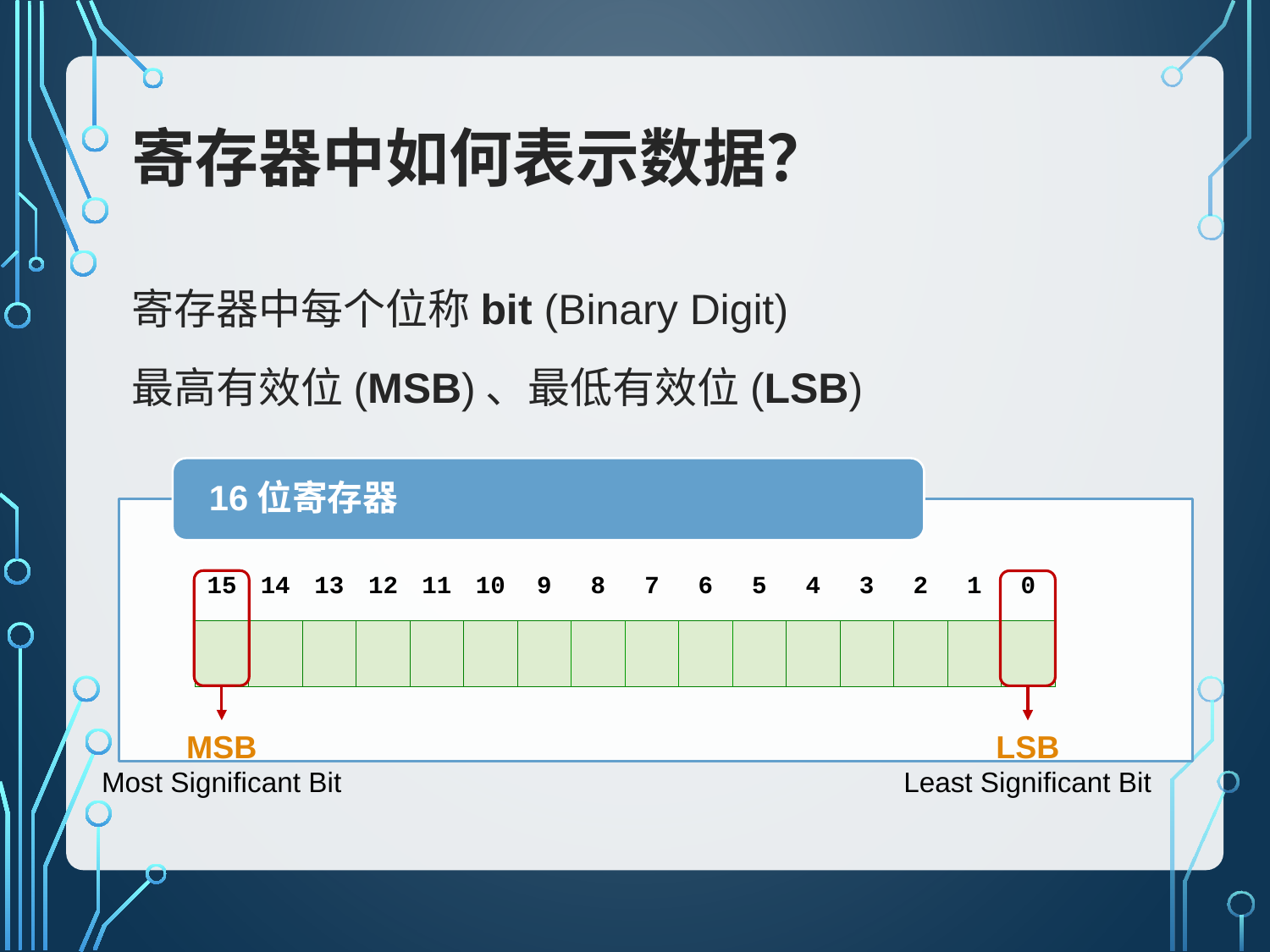

# 寄存器中如何表示数据？
寄存器中每个位称bit (Binary Digit)
最高有效位(MSB)、最低有效位(LSB)

16位寄存器
| 15 | 14 | 13 | 12 | 11 | 10 | 9 | 8 | 7 | 6 | 5 | 4 | 3 | 2 | 1 | 0 |
| --- | --- | --- | --- | --- | --- | --- | --- | --- | --- | --- | --- | --- | --- | --- | --- |
|  |  |  |  |  |  |  |  |  |  |  |  |  |  |  |  |

MSB
Most Significant Bit
LSB
Least Significant Bit